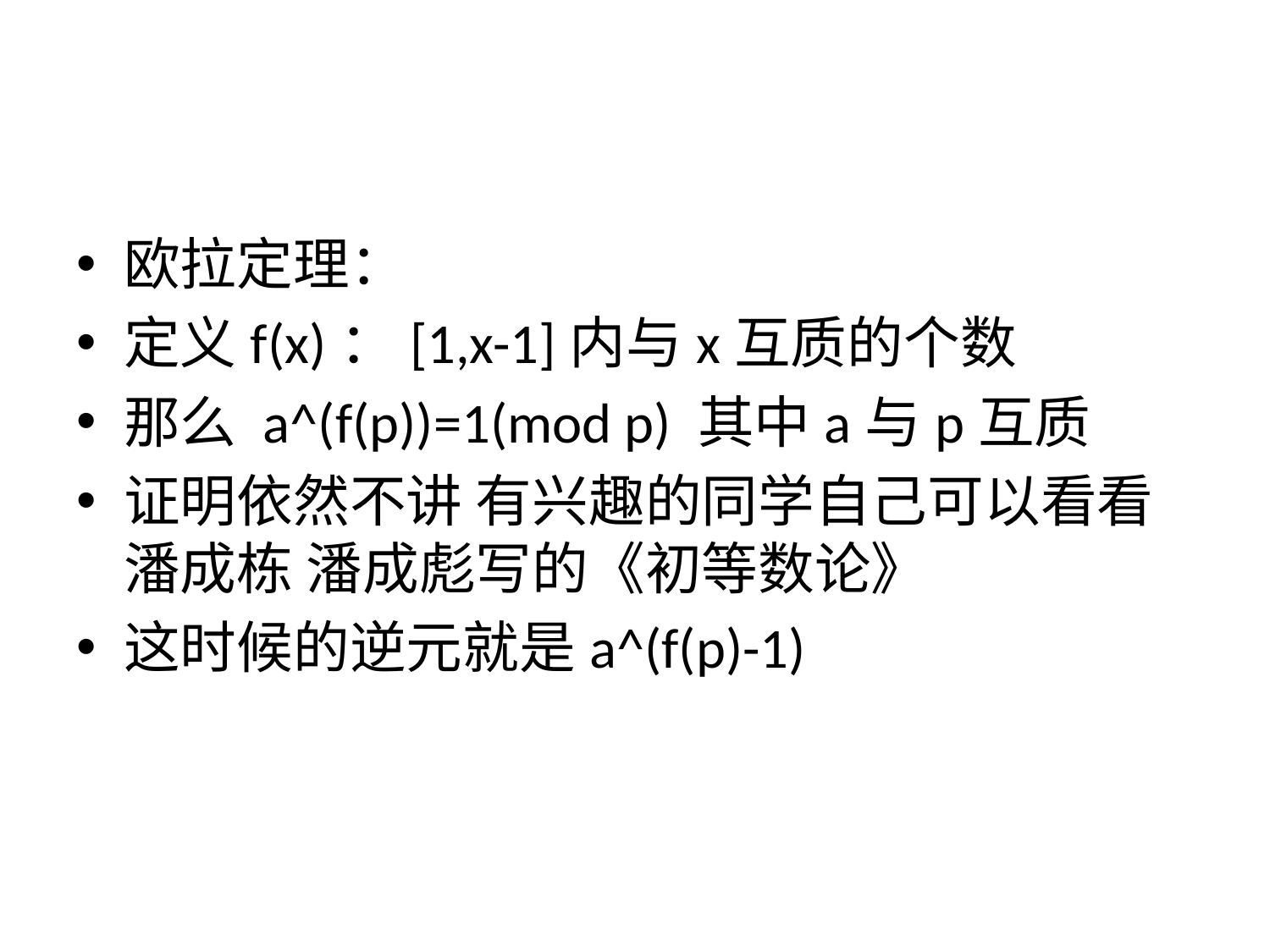

#
欧拉定理：
定义f(x)：[1,x-1]内与x互质的个数
那么 a^(f(p))=1(mod p) 其中a与p互质
证明依然不讲 有兴趣的同学自己可以看看潘成栋 潘成彪写的《初等数论》
这时候的逆元就是a^(f(p)-1)